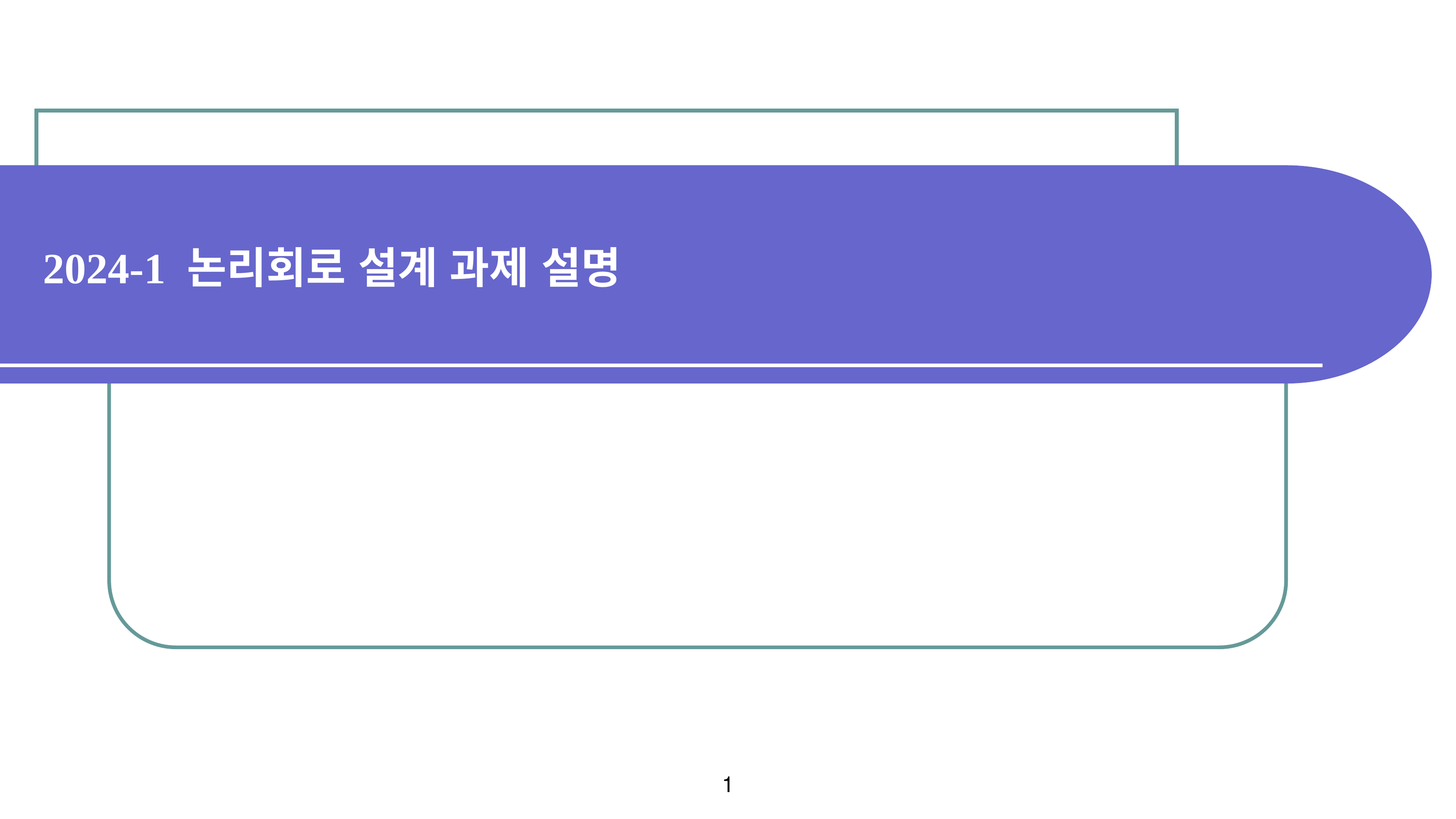

# 2024-1 논리회로 설계 과제 설명
1